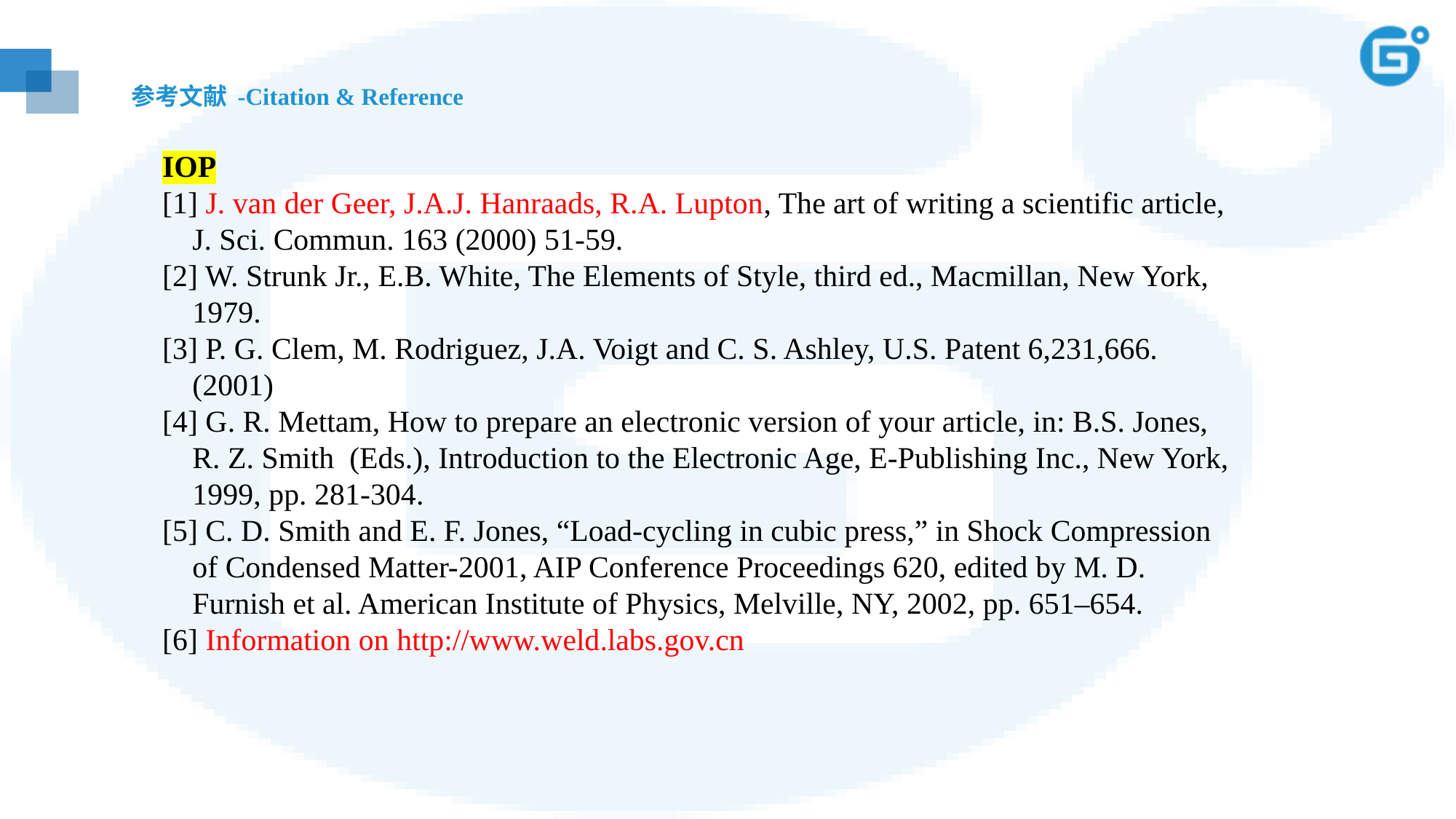

# 参考文献 -Citation & Reference
IOP
[1] J. van der Geer, J.A.J. Hanraads, R.A. Lupton, The art of writing a scientific article, J. Sci. Commun. 163 (2000) 51-59.
[2] W. Strunk Jr., E.B. White, The Elements of Style, third ed., Macmillan, New York, 1979.
[3] P. G. Clem, M. Rodriguez, J.A. Voigt and C. S. Ashley, U.S. Patent 6,231,666. (2001)
[4] G. R. Mettam, How to prepare an electronic version of your article, in: B.S. Jones, R. Z. Smith  (Eds.), Introduction to the Electronic Age, E-Publishing Inc., New York, 1999, pp. 281-304.
[5] C. D. Smith and E. F. Jones, “Load-cycling in cubic press,” in Shock Compression of Condensed Matter-2001, AIP Conference Proceedings 620, edited by M. D. Furnish et al. American Institute of Physics, Melville, NY, 2002, pp. 651–654.
[6] Information on http://www.weld.labs.gov.cn